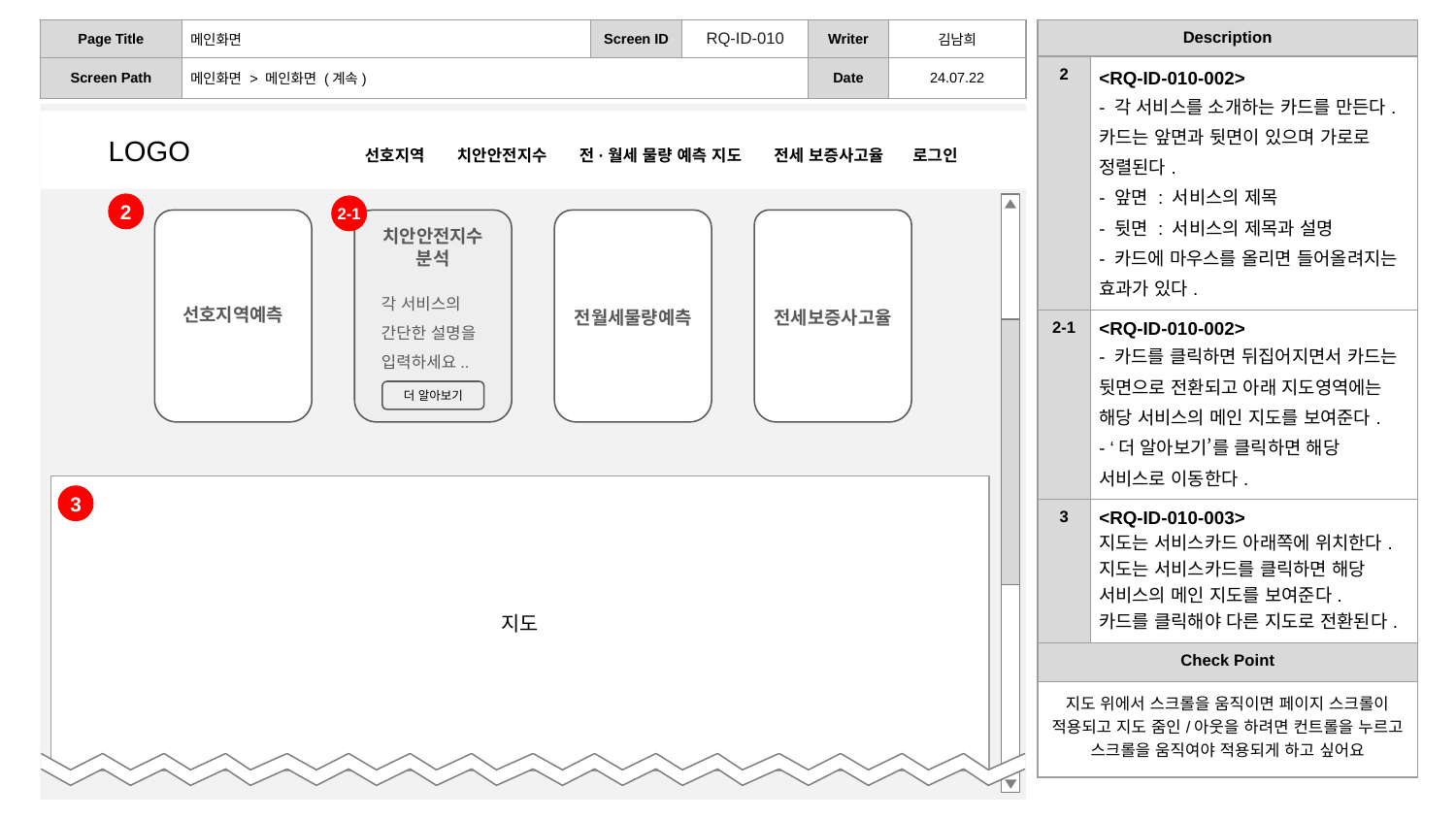

| Description |  |
| --- | --- |
| 2 | <RQ-ID-010-002> - 각 서비스를 소개하는 카드를 만든다. 카드는 앞면과 뒷면이 있으며 가로로 정렬된다. - 앞면 : 서비스의 제목 - 뒷면 : 서비스의 제목과 설명 - 카드에 마우스를 올리면 들어올려지는 효과가 있다. |
| 2-1 | <RQ-ID-010-002> - 카드를 클릭하면 뒤집어지면서 카드는 뒷면으로 전환되고 아래 지도영역에는 해당 서비스의 메인 지도를 보여준다. - ‘더 알아보기’를 클릭하면 해당 서비스로 이동한다. |
| 3 | <RQ-ID-010-003> 지도는 서비스카드 아래쪽에 위치한다. 지도는 서비스카드를 클릭하면 해당 서비스의 메인 지도를 보여준다. 카드를 클릭해야 다른 지도로 전환된다. |
| Check Point |  |
| 지도 위에서 스크롤을 움직이면 페이지 스크롤이 적용되고 지도 줌인/아웃을 하려면 컨트롤을 누르고 스크롤을 움직여야 적용되게 하고 싶어요 |  |
| Page Title | 메인화면 | Screen ID | RQ-ID-010 | Writer | 김남희 |
| --- | --- | --- | --- | --- | --- |
| Screen Path | 메인화면 > 메인화면 (계속) |  |  | Date | 24.07.22 |

LOGO	             선호지역       치안안전지수       전·월세 물량 예측 지도       전세 보증사고율      로그인
2

2-1

치안안전지수 분석

각 서비스의 간단한 설명을 입력하세요..
선호지역예측
전월세물량예측
전세보증사고율

더 알아보기
지도
3